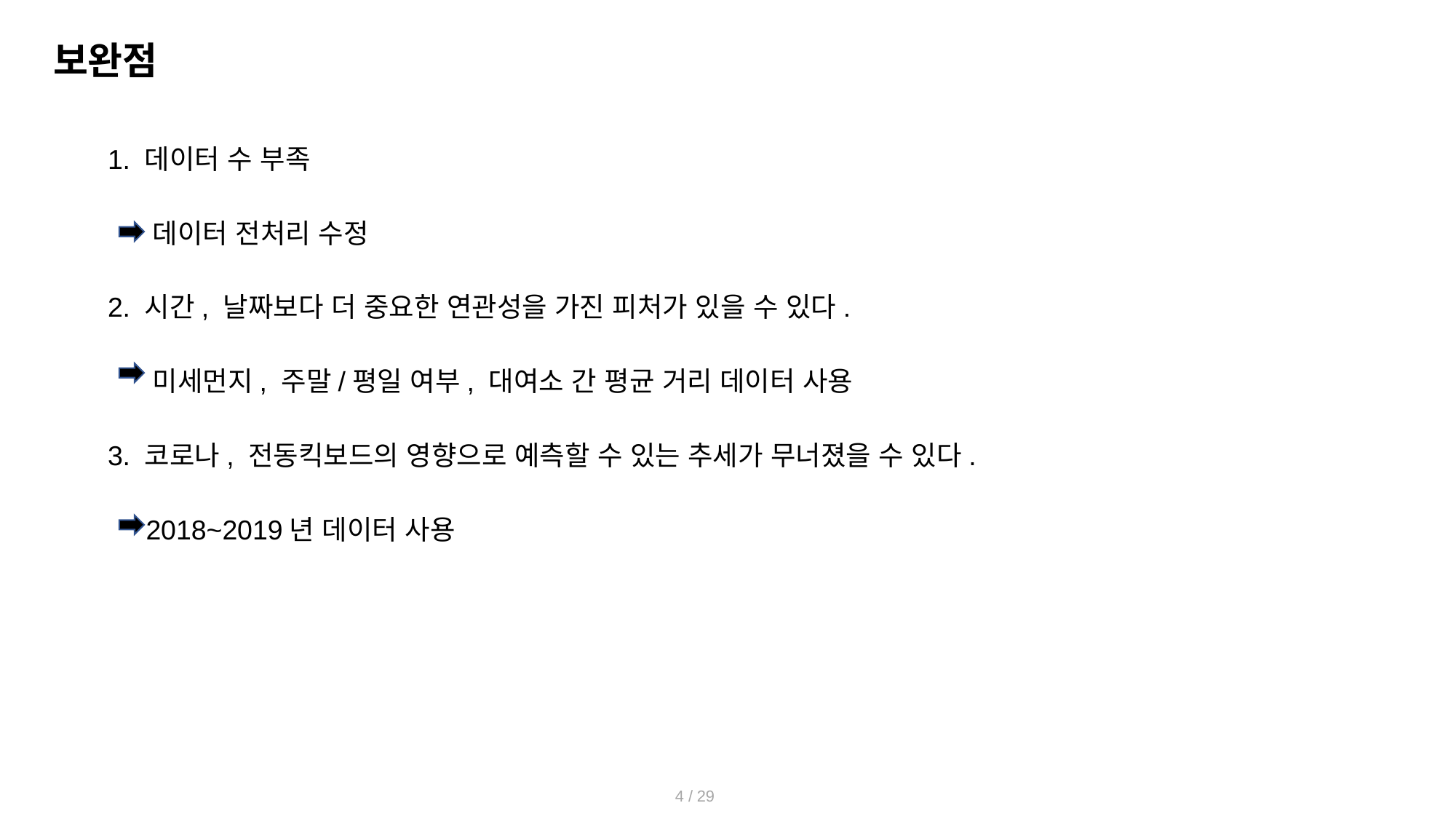

# 보완점

1. 데이터 수 부족

     데이터 전처리 수정

2. 시간, 날짜보다 더 중요한 연관성을 가진 피처가 있을 수 있다.

     미세먼지, 주말/평일 여부, 대여소 간 평균 거리 데이터 사용

3. 코로나, 전동킥보드의 영향으로 예측할 수 있는 추세가 무너졌을 수 있다.

     2018~2019년 데이터 사용